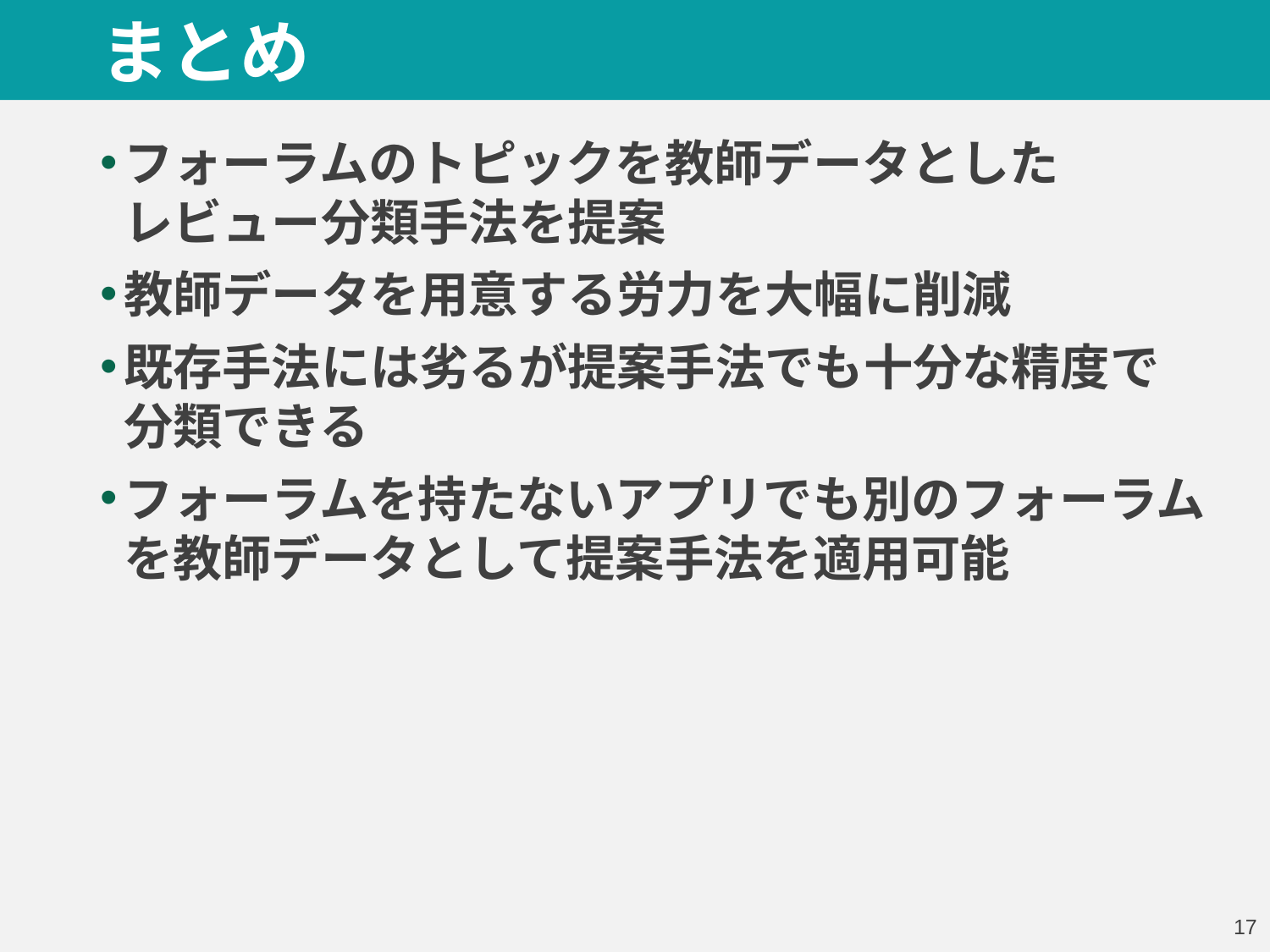

# まとめ
フォーラムのトピックを教師データとした
レビュー分類手法を提案
教師データを用意する労力を大幅に削減
既存手法には劣るが提案手法でも十分な精度で
分類できる
フォーラムを持たないアプリでも別のフォーラムを教師データとして提案手法を適用可能
17